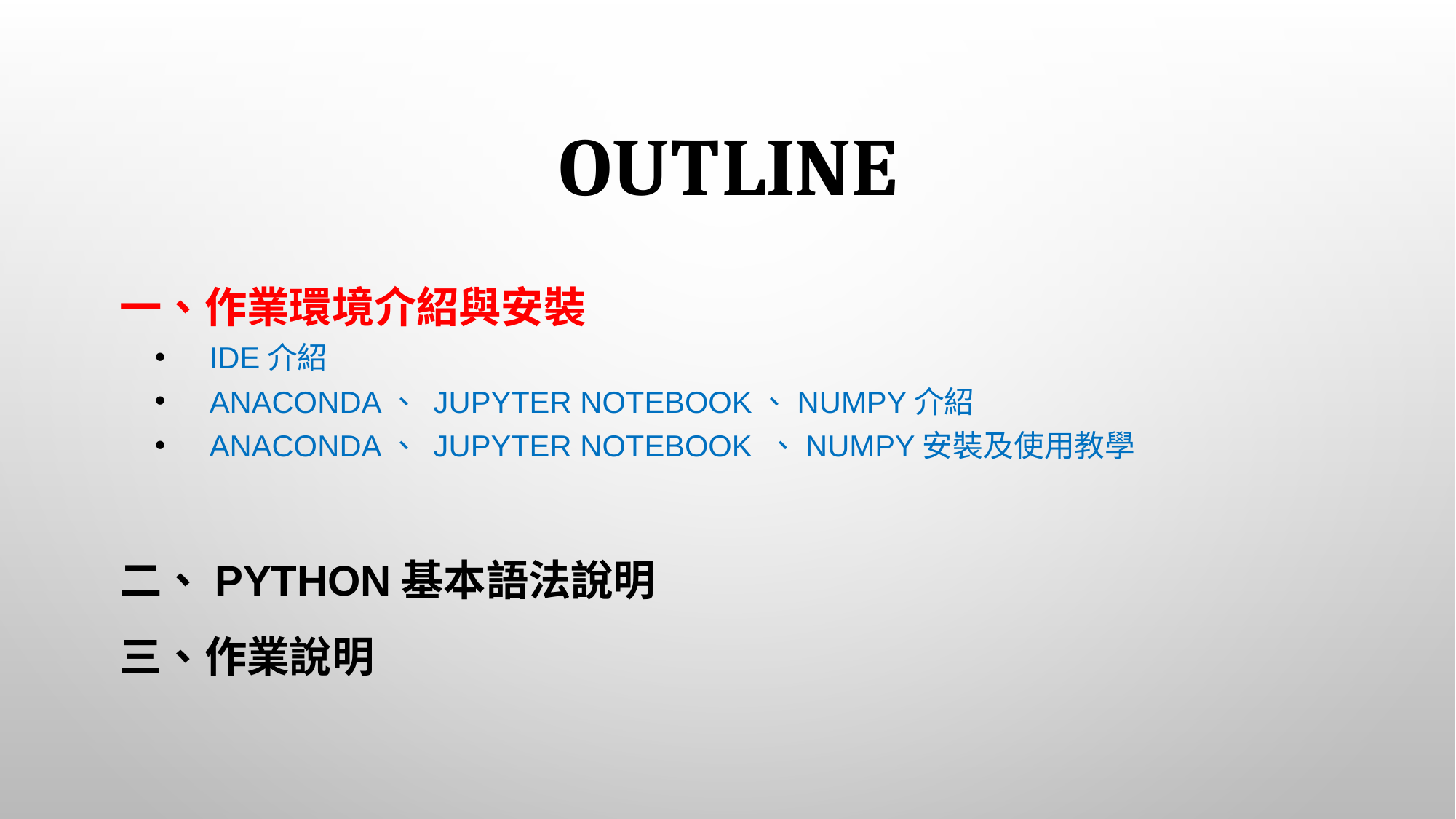

# outline
一、作業環境介紹與安裝
Ide介紹
Anaconda、 Jupyter Notebook、numpy介紹
Anaconda、 Jupyter Notebook 、numpy安裝及使用教學

二、Python基本語法說明
三、作業說明